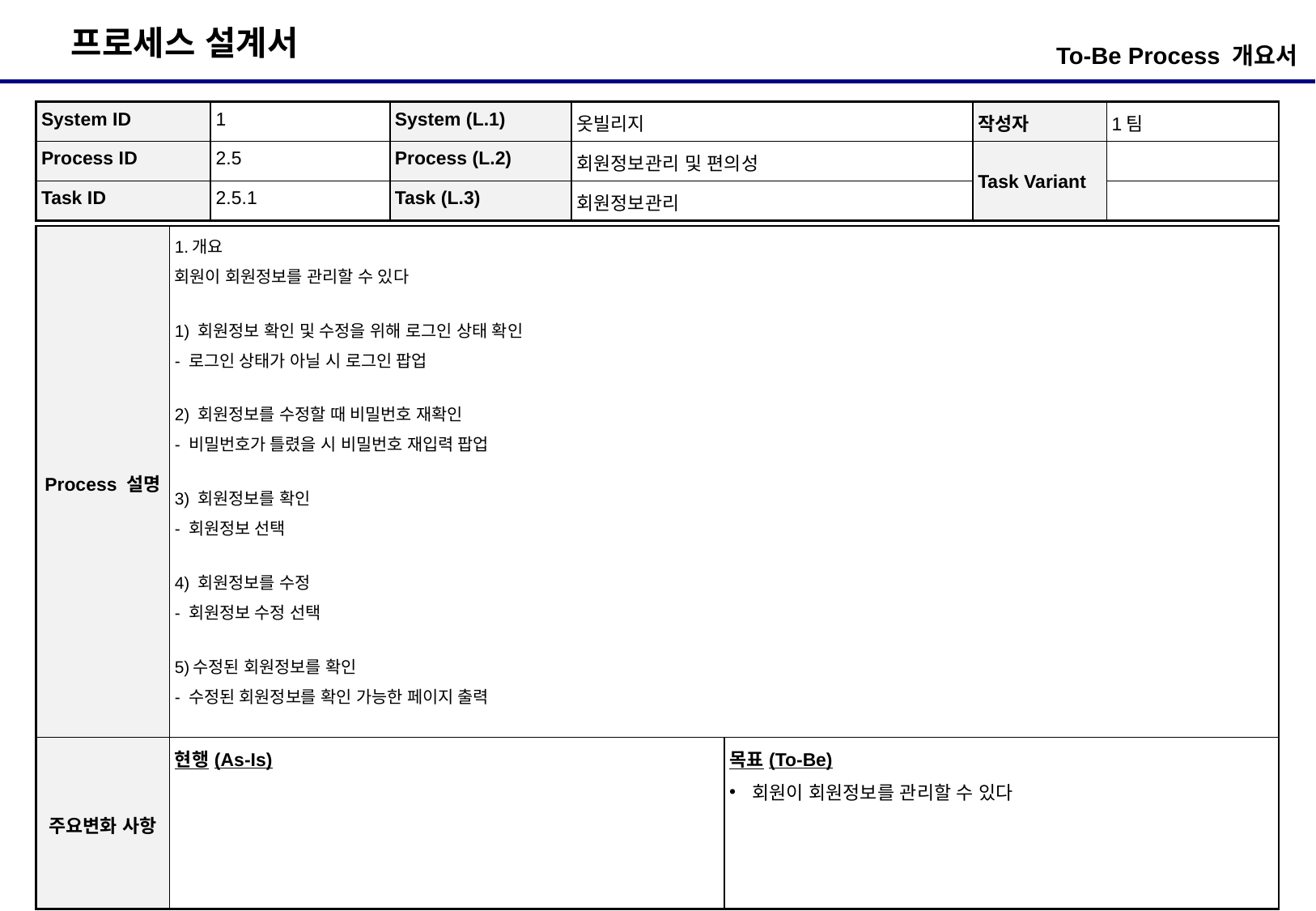

To-Be Process 개요서
| System ID | 1 | System (L.1) | 옷빌리지 | 작성자 | 1팀 |
| --- | --- | --- | --- | --- | --- |
| Process ID | 2.5 | Process (L.2) | 회원정보관리 및 편의성 | Task Variant |  |
| Task ID | 2.5.1 | Task (L.3) | 회원정보관리 |  |  |
| Process 설명 | 1.개요 회원이 회원정보를 관리할 수 있다 1) 회원정보 확인 및 수정을 위해 로그인 상태 확인 - 로그인 상태가 아닐 시 로그인 팝업 2) 회원정보를 수정할 때 비밀번호 재확인 - 비밀번호가 틀렸을 시 비밀번호 재입력 팝업 3) 회원정보를 확인 - 회원정보 선택 4) 회원정보를 수정 - 회원정보 수정 선택 5)수정된 회원정보를 확인 - 수정된 회원정보를 확인 가능한 페이지 출력 |  |
| --- | --- | --- |
| 주요변화 사항 | 현행(As-Is) | 목표(To-Be) 회원이 회원정보를 관리할 수 있다 |